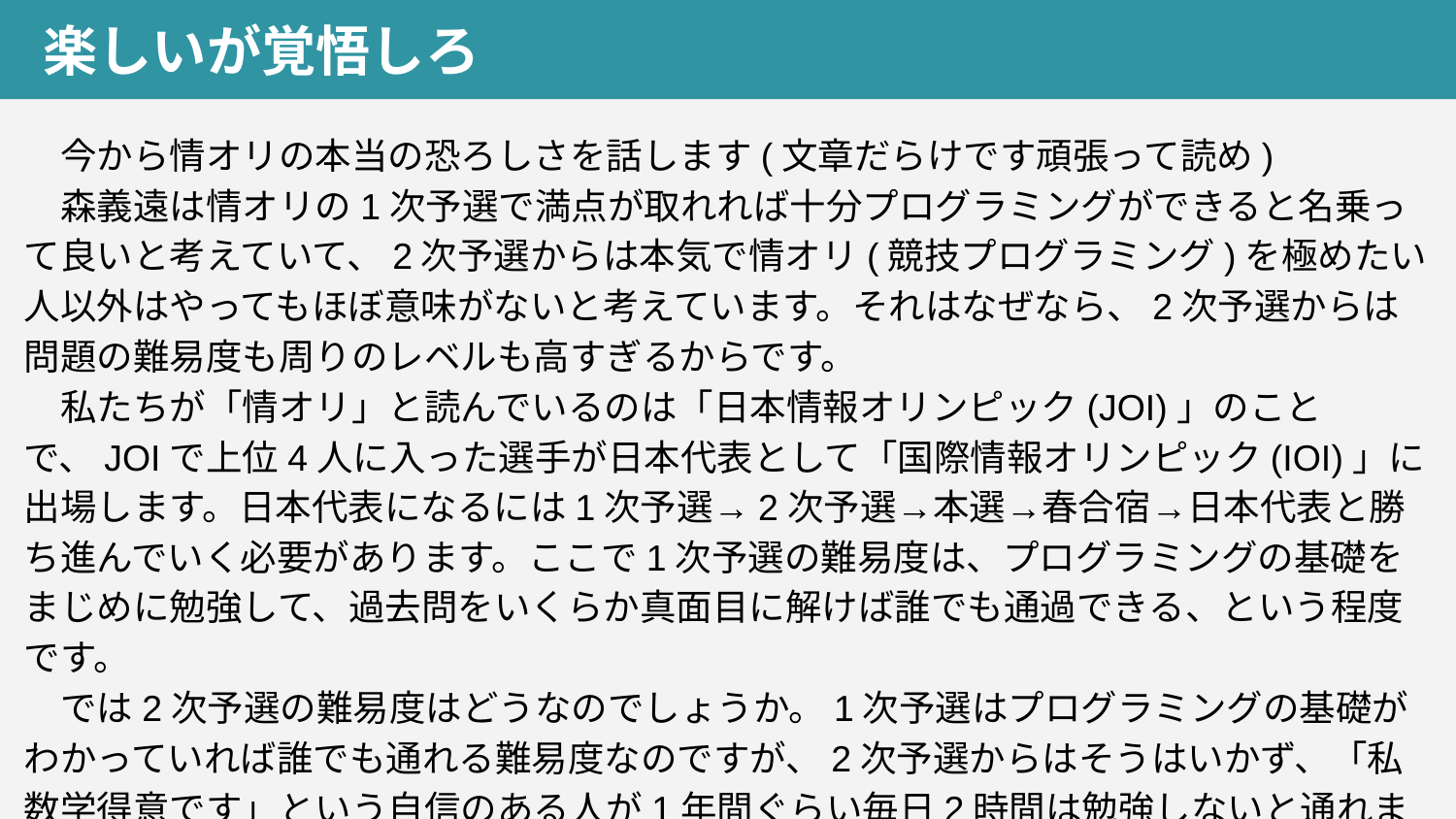

楽しいが覚悟しろ
　今から情オリの本当の恐ろしさを話します(文章だらけです頑張って読め)
　森義遠は情オリの1次予選で満点が取れれば十分プログラミングができると名乗って良いと考えていて、2次予選からは本気で情オリ(競技プログラミング)を極めたい人以外はやってもほぼ意味がないと考えています。それはなぜなら、2次予選からは問題の難易度も周りのレベルも高すぎるからです。
　私たちが「情オリ」と読んでいるのは「日本情報オリンピック(JOI)」のことで、JOIで上位4人に入った選手が日本代表として「国際情報オリンピック(IOI)」に出場します。日本代表になるには1次予選→2次予選→本選→春合宿→日本代表と勝ち進んでいく必要があります。ここで1次予選の難易度は、プログラミングの基礎をまじめに勉強して、過去問をいくらか真面目に解けば誰でも通過できる、という程度です。
　では2次予選の難易度はどうなのでしょうか。1次予選はプログラミングの基礎がわかっていれば誰でも通れる難易度なのですが、2次予選からはそうはいかず、「私数学得意です」という自信のある人が1年間ぐらい毎日2時間は勉強しないと通れません。